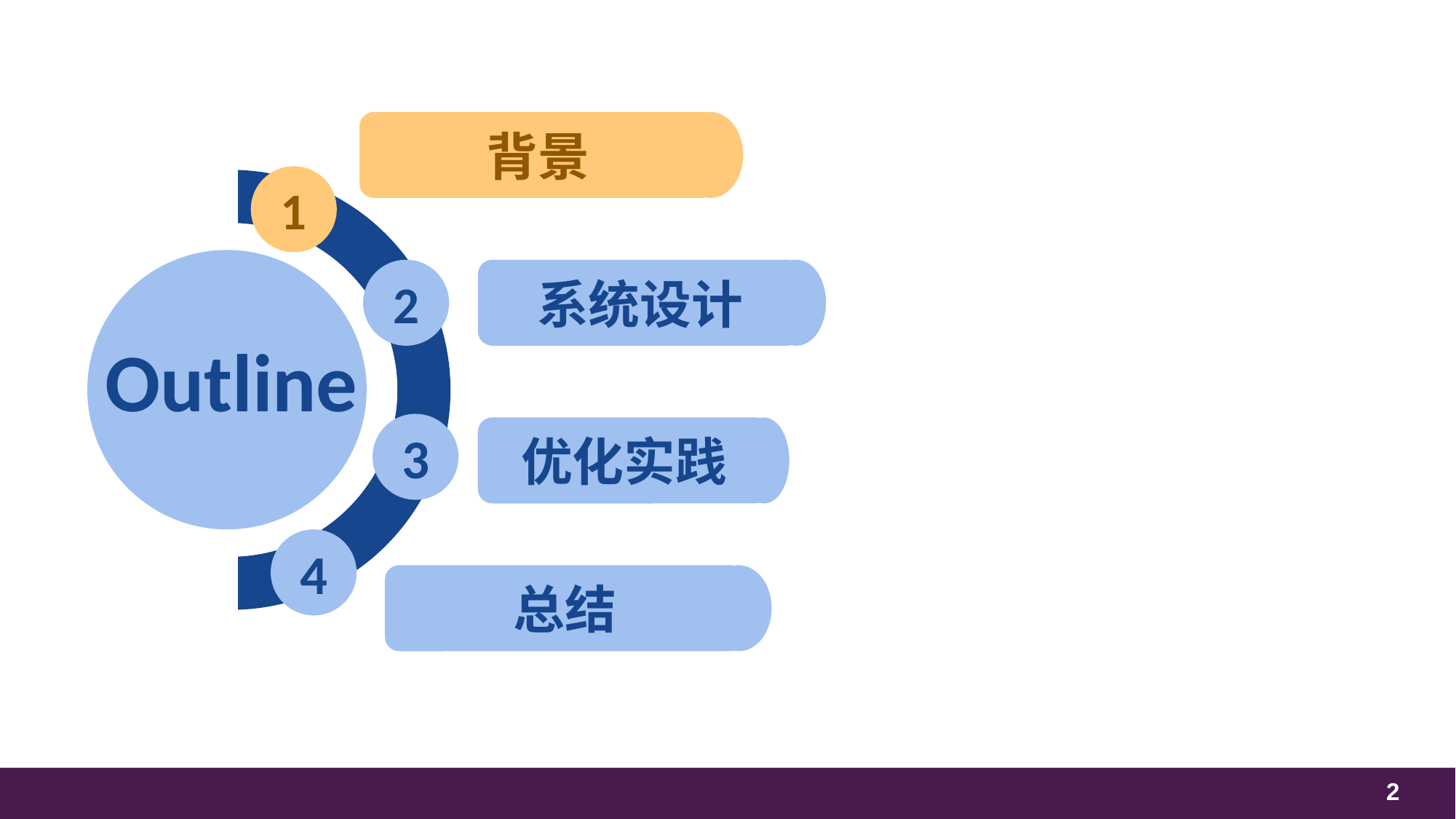

背景

1

Outline
2
系统设计

3
优化实践

4
总结

2